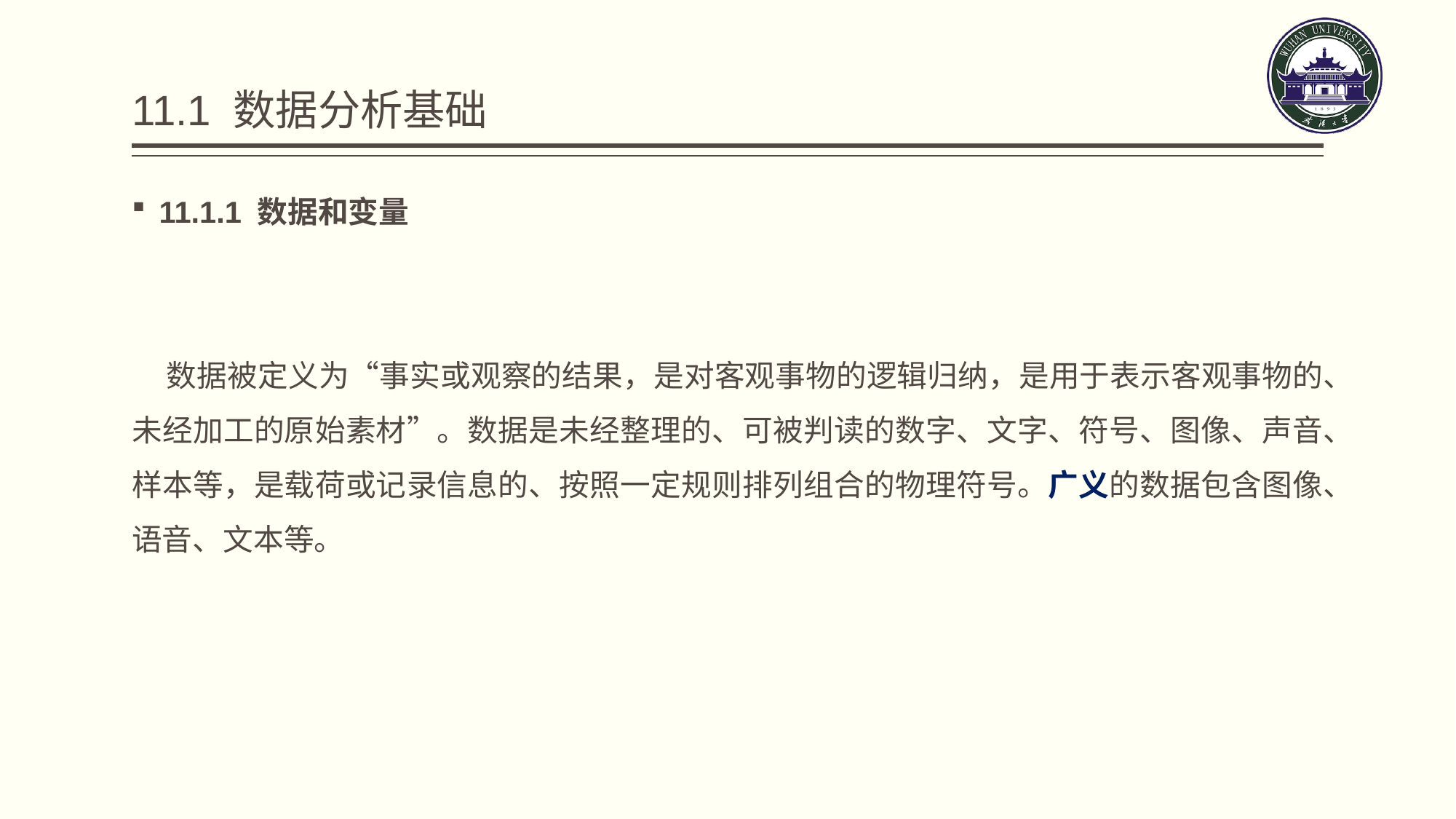

# 11.1 数据分析基础
11.1.1 数据和变量

    数据被定义为“事实或观察的结果，是对客观事物的逻辑归纳，是用于表示客观事物的、未经加工的原始素材”。数据是未经整理的、可被判读的数字、文字、符号、图像、声音、样本等，是载荷或记录信息的、按照一定规则排列组合的物理符号。广义的数据包含图像、语音、文本等。